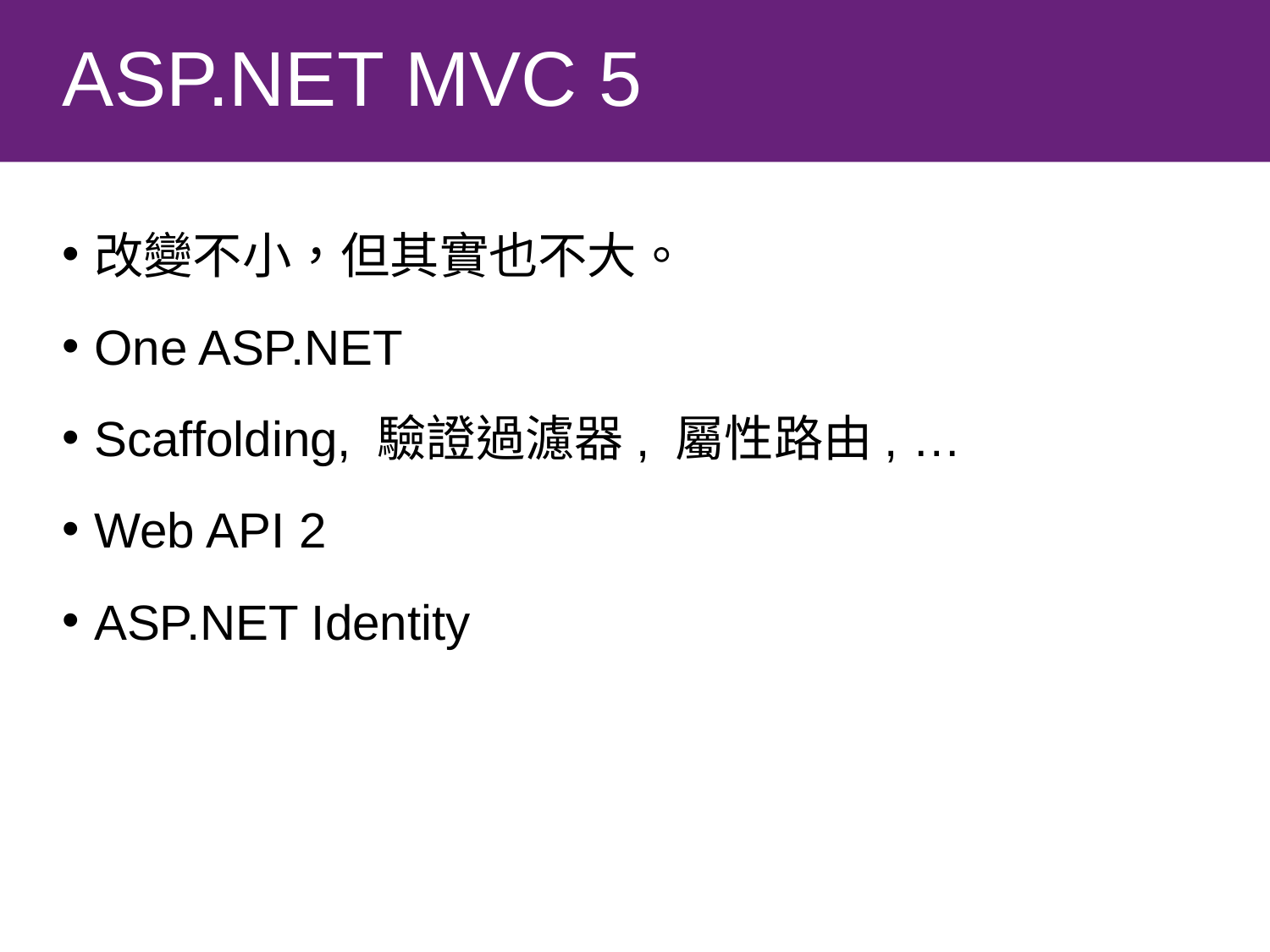

# ASP.NET MVC 5
改變不小，但其實也不大。
One ASP.NET
Scaffolding, 驗證過濾器, 屬性路由, …
Web API 2
ASP.NET Identity